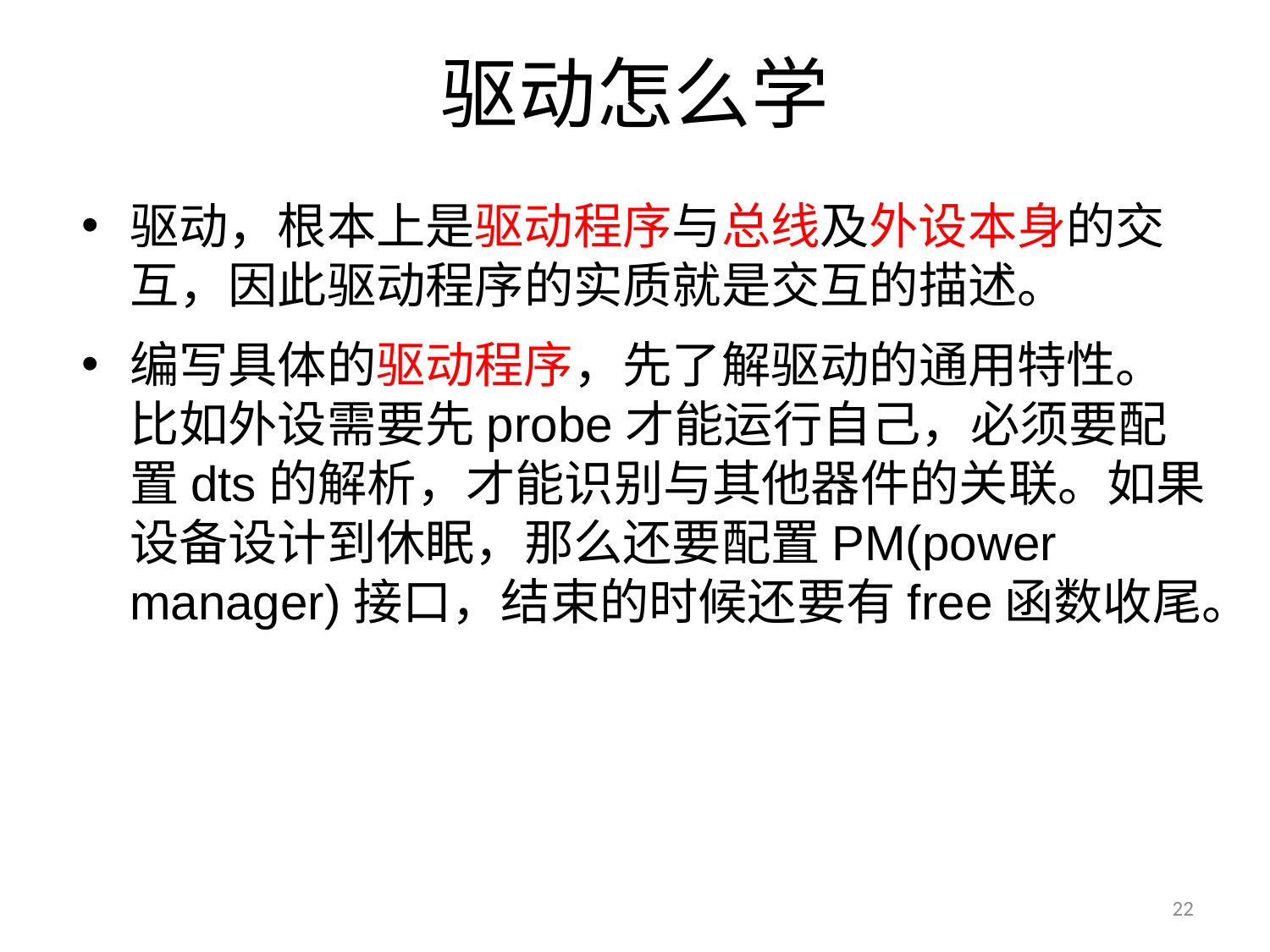

驱动怎么学
驱动，根本上是驱动程序与总线及外设本身的交互，因此驱动程序的实质就是交互的描述。
编写具体的驱动程序，先了解驱动的通用特性。比如外设需要先probe才能运行自己，必须要配置dts的解析，才能识别与其他器件的关联。如果设备设计到休眠，那么还要配置PM(power manager)接口，结束的时候还要有free函数收尾。

22